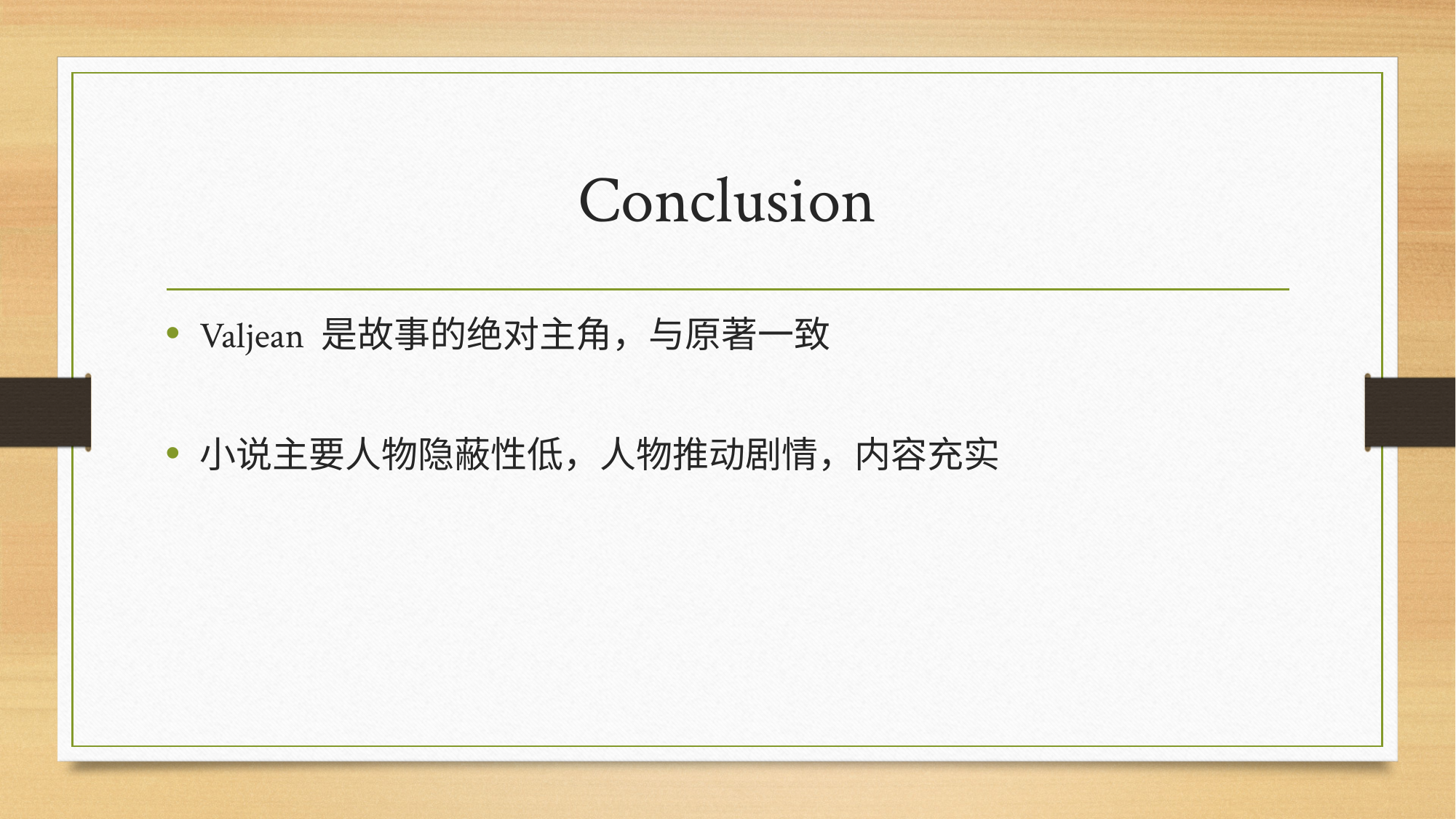

# Conclusion
Valjean 是故事的绝对主角，与原著一致

小说主要人物隐蔽性低，人物推动剧情，内容充实